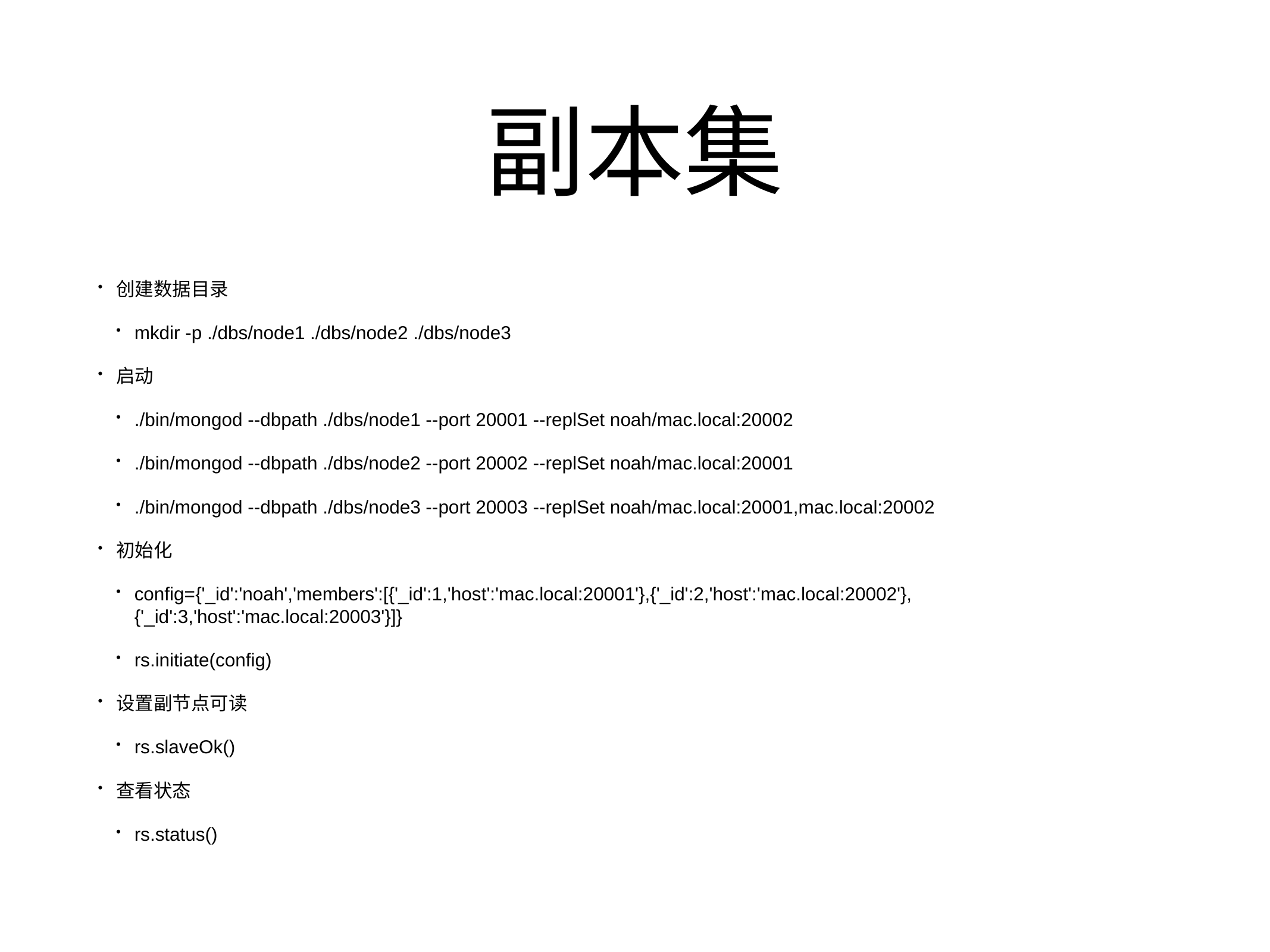

# 副本集
创建数据目录
mkdir -p ./dbs/node1 ./dbs/node2 ./dbs/node3
启动
./bin/mongod --dbpath ./dbs/node1 --port 20001 --replSet noah/mac.local:20002
./bin/mongod --dbpath ./dbs/node2 --port 20002 --replSet noah/mac.local:20001
./bin/mongod --dbpath ./dbs/node3 --port 20003 --replSet noah/mac.local:20001,mac.local:20002
初始化
config={'_id':'noah','members':[{'_id':1,'host':'mac.local:20001'},{'_id':2,'host':'mac.local:20002'},{'_id':3,'host':'mac.local:20003'}]}
rs.initiate(config)
设置副节点可读
rs.slaveOk()
查看状态
rs.status()